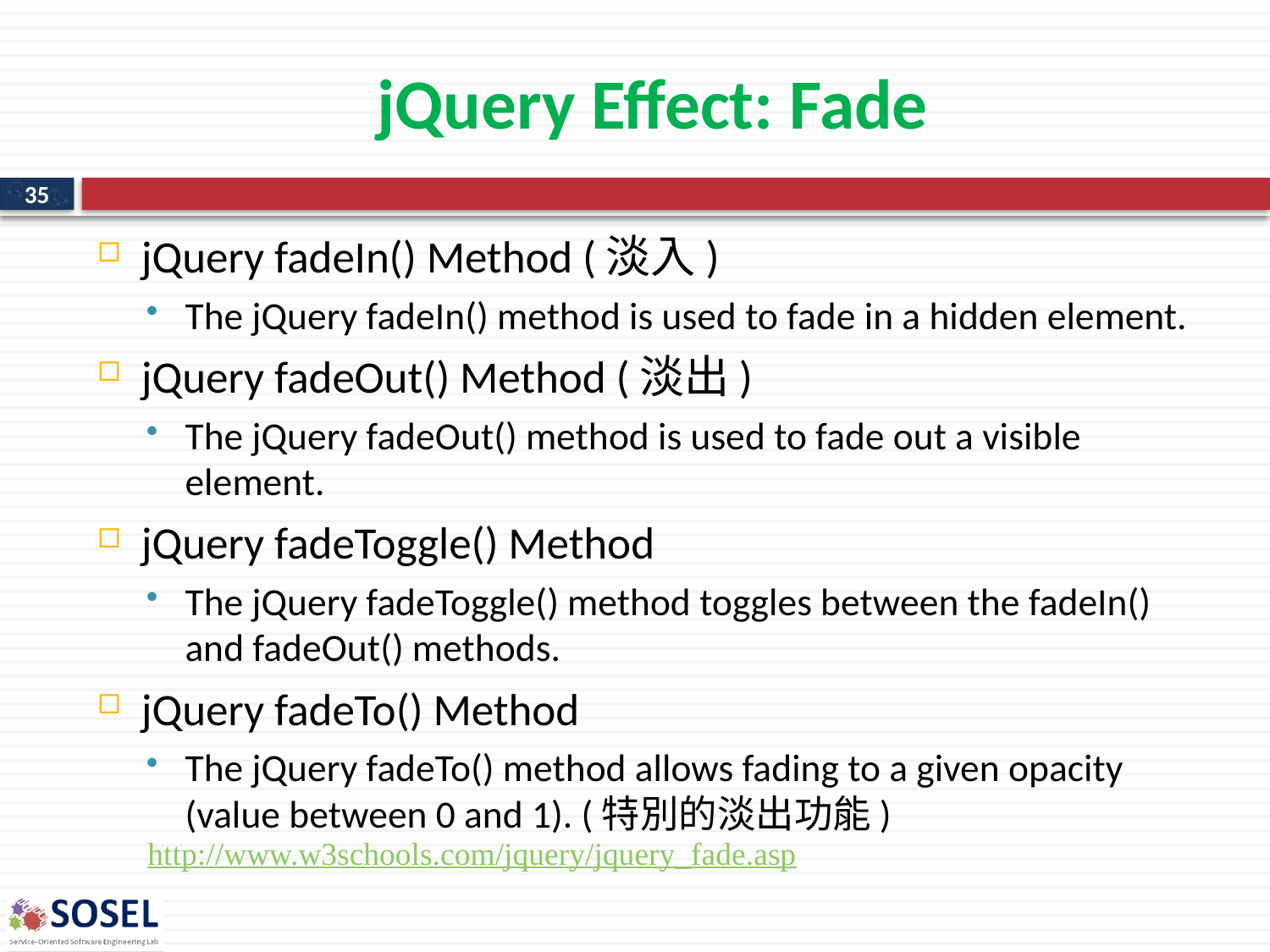

# jQuery Effect: Fade
35
jQuery fadeIn() Method (淡入)
The jQuery fadeIn() method is used to fade in a hidden element.
jQuery fadeOut() Method (淡出)
The jQuery fadeOut() method is used to fade out a visible element.
jQuery fadeToggle() Method
The jQuery fadeToggle() method toggles between the fadeIn() and fadeOut() methods.
jQuery fadeTo() Method
The jQuery fadeTo() method allows fading to a given opacity (value between 0 and 1). (特別的淡出功能)

http://www.w3schools.com/jquery/jquery_fade.asp